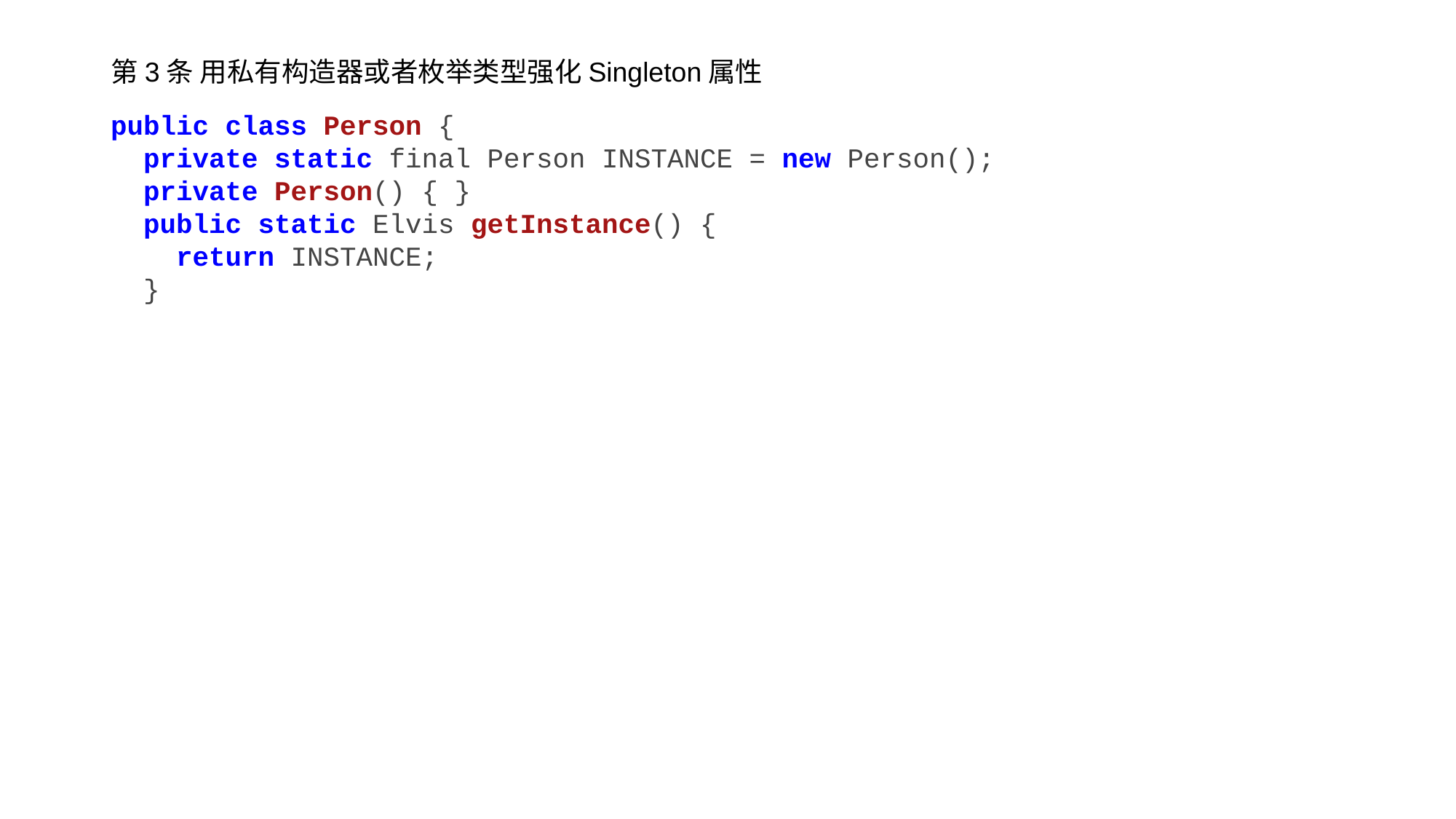

# 第3条 用私有构造器或者枚举类型强化Singleton属性
public class Person {
  private static final Person INSTANCE = new Person();
  private Person() { }
  public static Elvis getInstance() {
    return INSTANCE;
  }